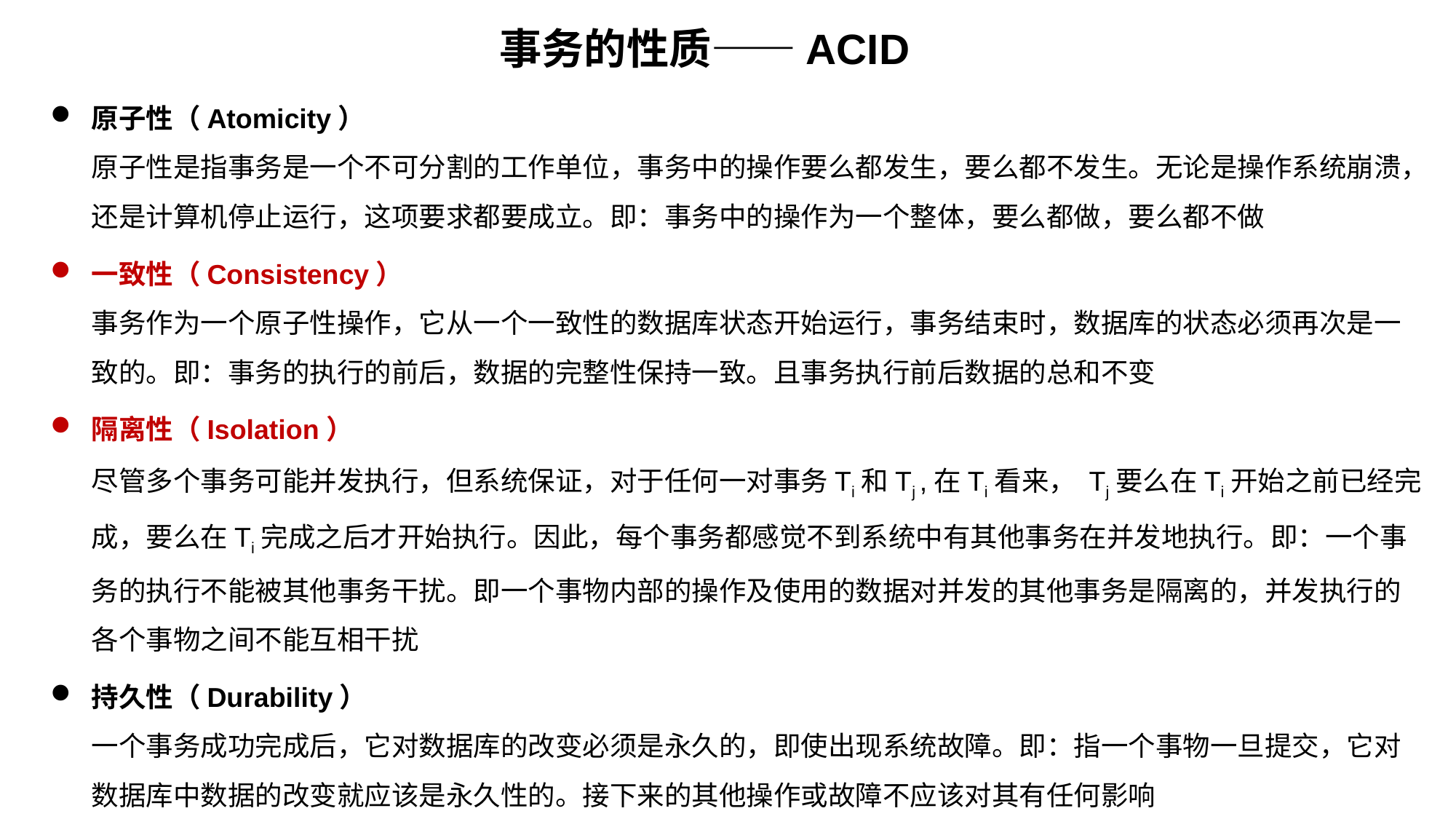

事务的性质——ACID
原子性（Atomicity）
原子性是指事务是一个不可分割的工作单位，事务中的操作要么都发生，要么都不发生。无论是操作系统崩溃，还是计算机停止运行，这项要求都要成立。即：事务中的操作为一个整体，要么都做，要么都不做
一致性（Consistency）
事务作为一个原子性操作，它从一个一致性的数据库状态开始运行，事务结束时，数据库的状态必须再次是一致的。即：事务的执行的前后，数据的完整性保持一致。且事务执行前后数据的总和不变
隔离性（Isolation）
尽管多个事务可能并发执行，但系统保证，对于任何一对事务Ti和Tj ,在Ti看来， Tj要么在Ti开始之前已经完成，要么在Ti完成之后才开始执行。因此，每个事务都感觉不到系统中有其他事务在并发地执行。即：一个事务的执行不能被其他事务干扰。即一个事物内部的操作及使用的数据对并发的其他事务是隔离的，并发执行的各个事物之间不能互相干扰
持久性（Durability）
一个事务成功完成后，它对数据库的改变必须是永久的，即使出现系统故障。即：指一个事物一旦提交，它对数据库中数据的改变就应该是永久性的。接下来的其他操作或故障不应该对其有任何影响